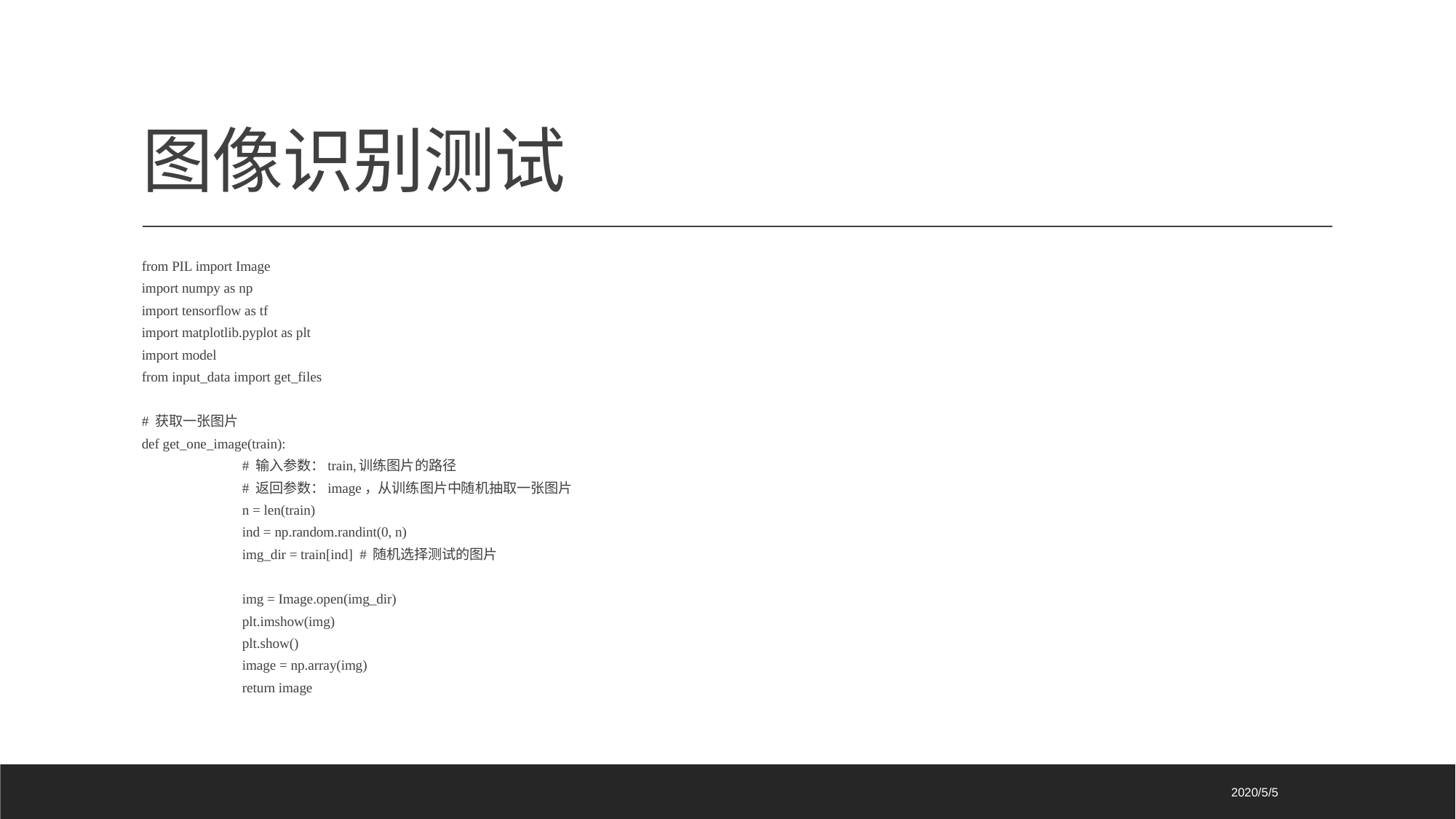

# 图像识别测试
from PIL import Image
import numpy as np
import tensorflow as tf
import matplotlib.pyplot as plt
import model
from input_data import get_files

# 获取一张图片
def get_one_image(train):
 	# 输入参数：train,训练图片的路径
    	# 返回参数：image，从训练图片中随机抽取一张图片
    	n = len(train)
    	ind = np.random.randint(0, n)
    	img_dir = train[ind]  # 随机选择测试的图片

    	img = Image.open(img_dir)
    	plt.imshow(img)
    	plt.show()
    	image = np.array(img)
    	return image

2020/5/5